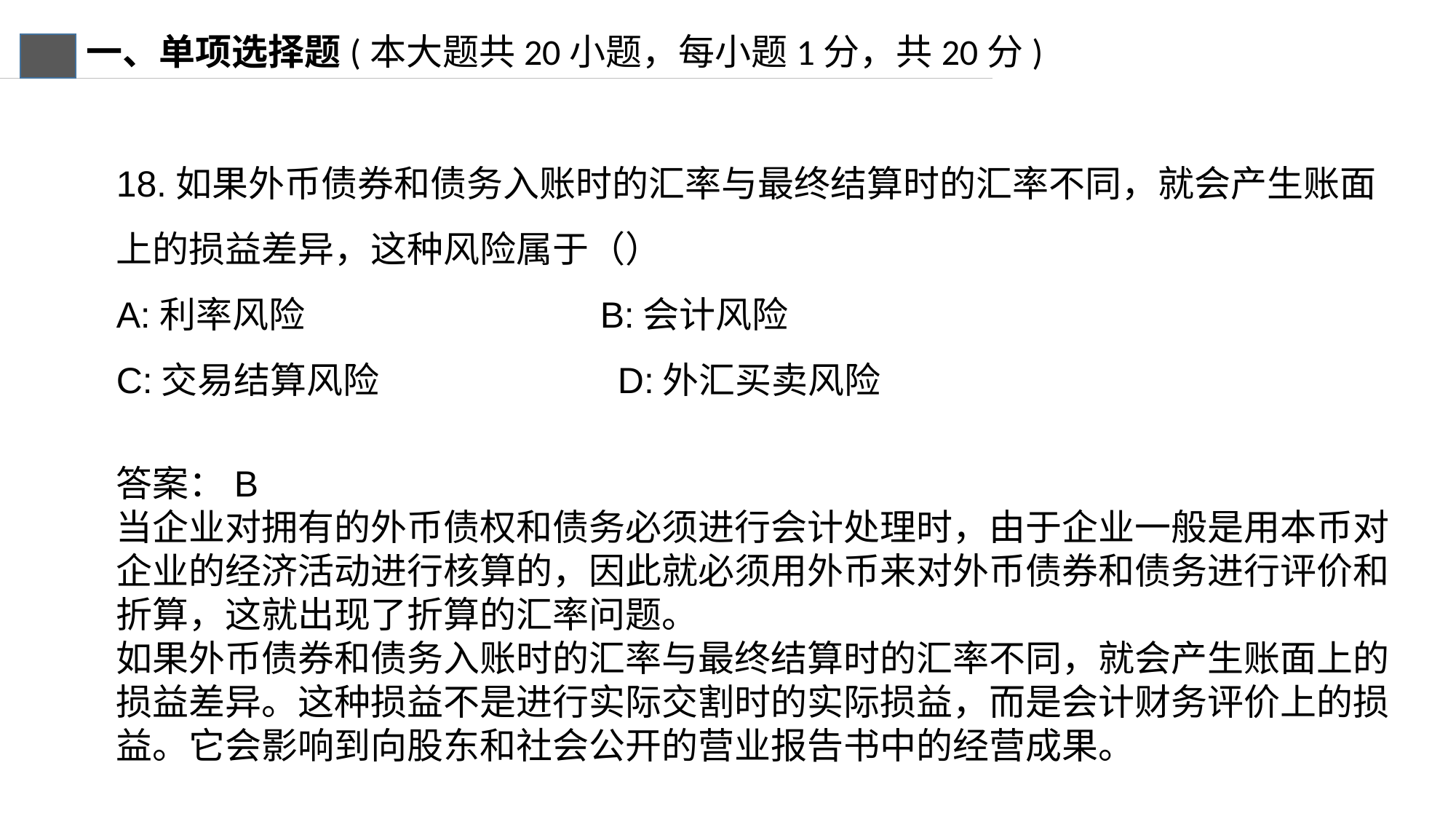

一、单项选择题(本大题共20小题，每小题1分，共20分)

18.如果外币债券和债务入账时的汇率与最终结算时的汇率不同，就会产生账面上的损益差异，这种风险属于（）
A:利率风险                                   B:会计风险
C:交易结算风险                            D:外汇买卖风险
答案：B
当企业对拥有的外币债权和债务必须进行会计处理时，由于企业一般是用本币对企业的经济活动进行核算的，因此就必须用外币来对外币债券和债务进行评价和折算，这就出现了折算的汇率问题。
如果外币债券和债务入账时的汇率与最终结算时的汇率不同，就会产生账面上的损益差异。这种损益不是进行实际交割时的实际损益，而是会计财务评价上的损益。它会影响到向股东和社会公开的营业报告书中的经营成果。